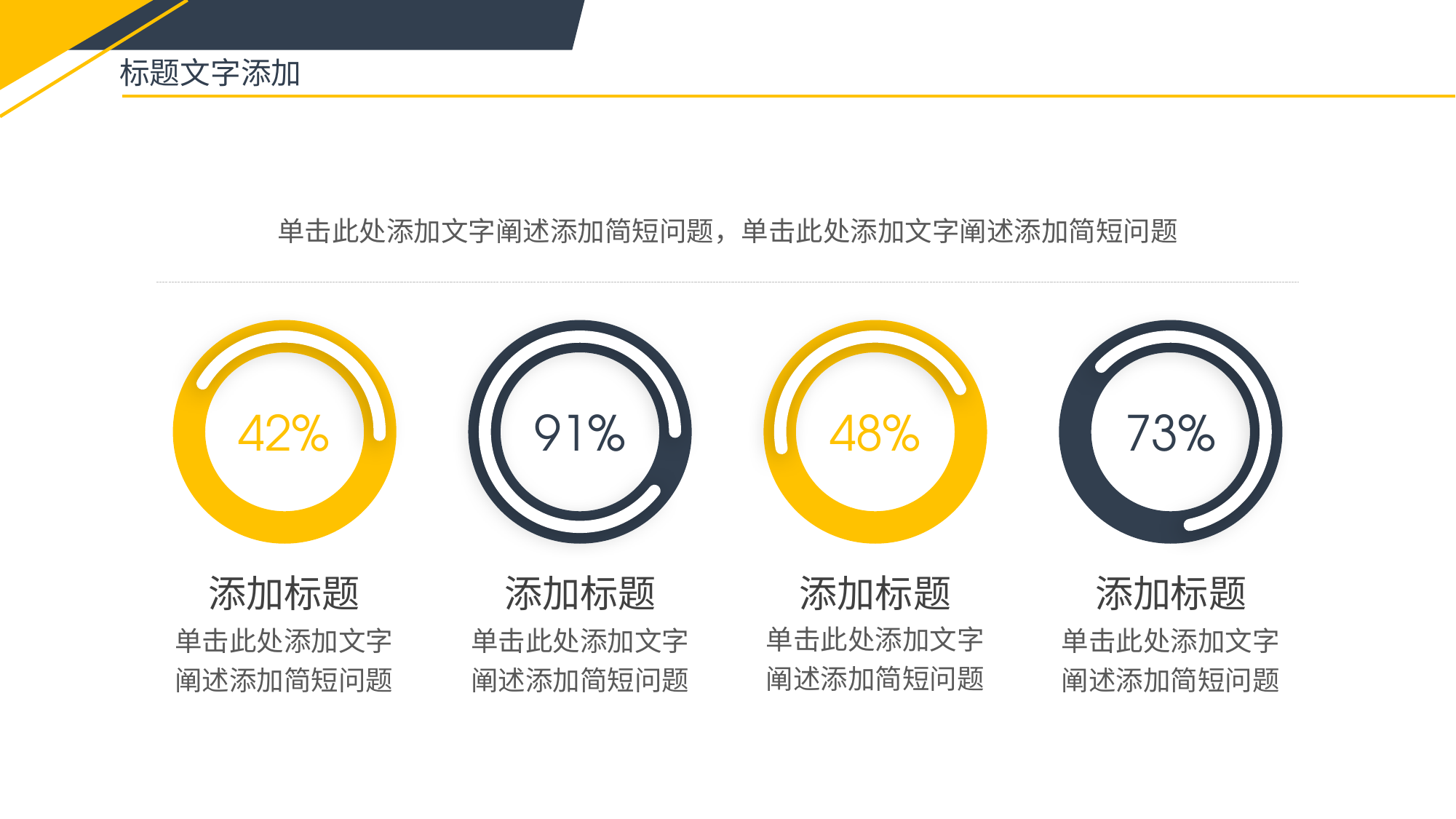

标题文字添加
单击此处添加文字阐述添加简短问题，单击此处添加文字阐述添加简短问题

42%

91%

48%

73%
添加标题
单击此处添加文字阐述添加简短问题
添加标题
单击此处添加文字阐述添加简短问题
添加标题
单击此处添加文字阐述添加简短问题
添加标题
单击此处添加文字阐述添加简短问题